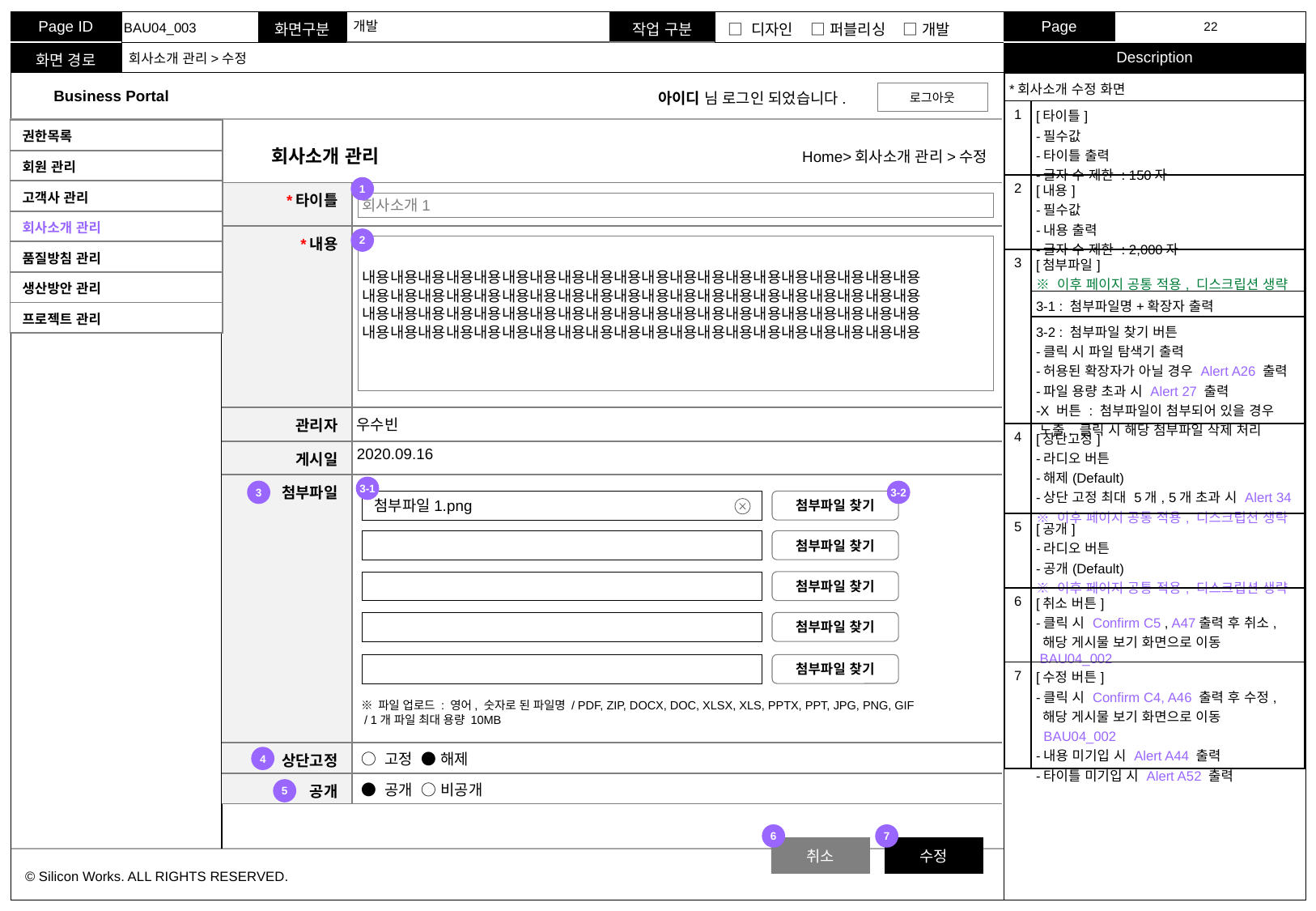

개발
BAU04_003
회사소개 관리>수정
| \*회사소개 수정 화면 |  |
| --- | --- |
| 1 | [타이틀] -필수값 -타이틀 출력 -글자 수 제한 : 150자 |
| 2 | [내용] -필수값 -내용 출력 -글자 수 제한 : 2,000자 |
| 3 | [첨부파일] ※ 이후 페이지 공통 적용, 디스크립션 생략 |
|  | 3-1 : 첨부파일명+확장자 출력 |
|  | 3-2 : 첨부파일 찾기 버튼 -클릭 시 파일 탐색기 출력 -허용된 확장자가 아닐 경우 Alert A26 출력 -파일 용량 초과 시 Alert 27 출력 -X 버튼 : 첨부파일이 첨부되어 있을 경우 노출, 클릭 시 해당 첨부파일 삭제 처리 |
| 4 | [상단고정] -라디오 버튼 -해제(Default) -상단 고정 최대 5개, 5개 초과 시 Alert 34 ※ 이후 페이지 공통 적용, 디스크립션 생략 |
| 5 | [공개] -라디오 버튼 -공개(Default) ※ 이후 페이지 공통 적용, 디스크립션 생략 |
| 6 | [취소 버튼] -클릭 시 Confirm C5 , A47출력 후 취소, 해당 게시물 보기 화면으로 이동 BAU04\_002 |
| 7 | [수정 버튼] -클릭 시 Confirm C4, A46 출력 후 수정, 해당 게시물 보기 화면으로 이동 BAU04\_002 -내용 미기입 시 Alert A44 출력 -타이틀 미기입 시 Alert A52 출력 |
| 권한목록 |
| --- |
| 회원 관리 |
| 고객사 관리 |
| 회사소개 관리 |
| 품질방침 관리 |
| 생산방안 관리 |
| 프로젝트 관리 |
회사소개 관리
Home>회사소개 관리>수정
1
| \*타이틀 |  |
| --- | --- |
| \*내용 |  |
| 관리자 | 우수빈 |
| 게시일 | 2020.09.16 |
| 첨부파일 |  |
| 상단고정 | ○ 고정 ● 해제 |
| 공개 | ● 공개 ○ 비공개 |
회사소개1
2
내용내용내용내용내용내용내용내용내용내용내용내용내용내용내용내용내용내용내용내용
내용내용내용내용내용내용내용내용내용내용내용내용내용내용내용내용내용내용내용내용
내용내용내용내용내용내용내용내용내용내용내용내용내용내용내용내용내용내용내용내용
내용내용내용내용내용내용내용내용내용내용내용내용내용내용내용내용내용내용내용내용

3-1
3
3-2
첨부파일 찾기
첨부파일1.png

첨부파일 찾기

첨부파일 찾기

첨부파일 찾기

첨부파일 찾기

※ 파일 업로드 : 영어, 숫자로 된 파일명 / PDF, ZIP, DOCX, DOC, XLSX, XLS, PPTX, PPT, JPG, PNG, GIF
 / 1개 파일 최대 용량 10MB
4
5
6
7
취소
수정